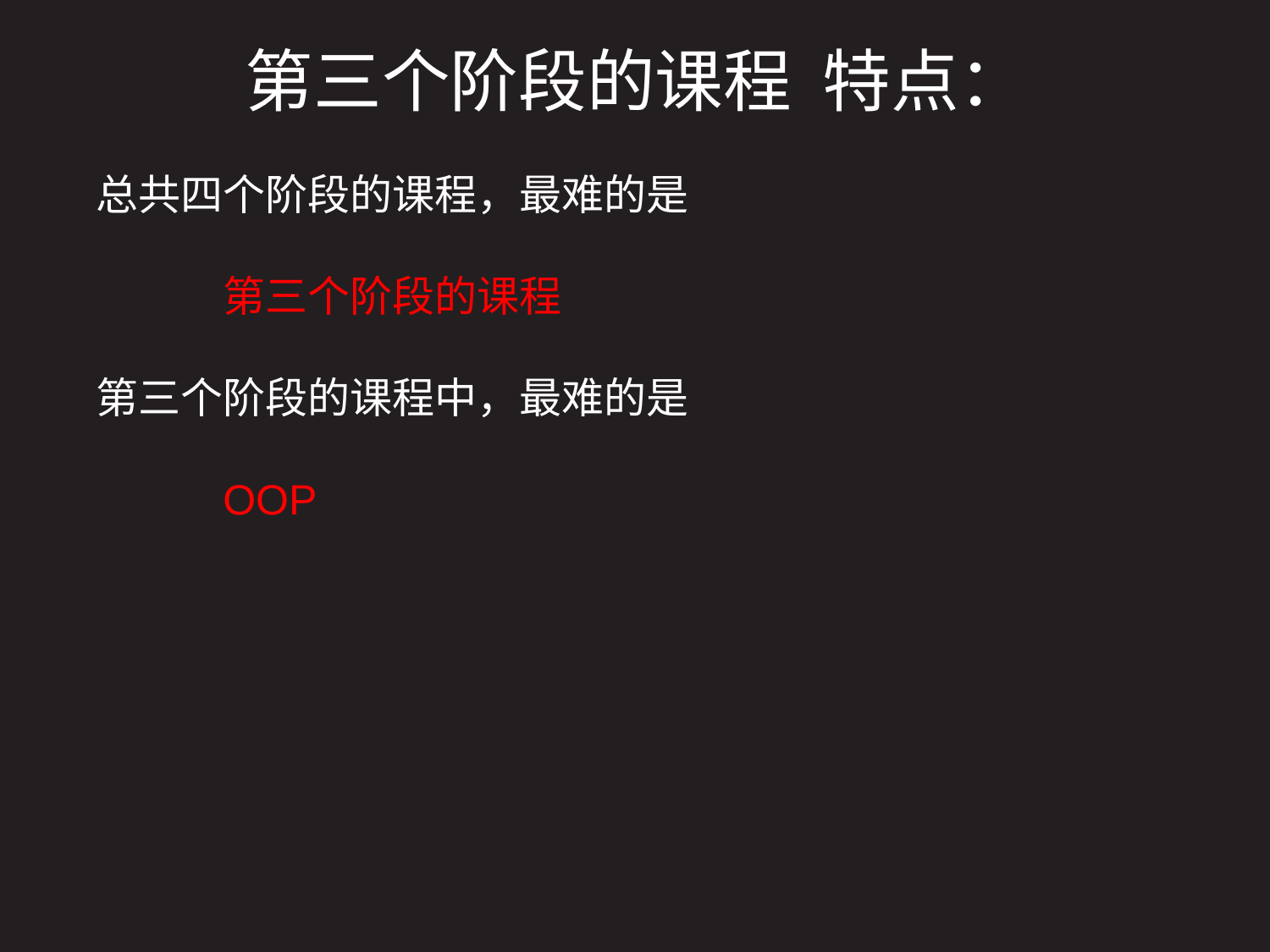

# 第三个阶段的课程  特点：
总共四个阶段的课程，最难的是

	第三个阶段的课程

第三个阶段的课程中，最难的是

	OOP